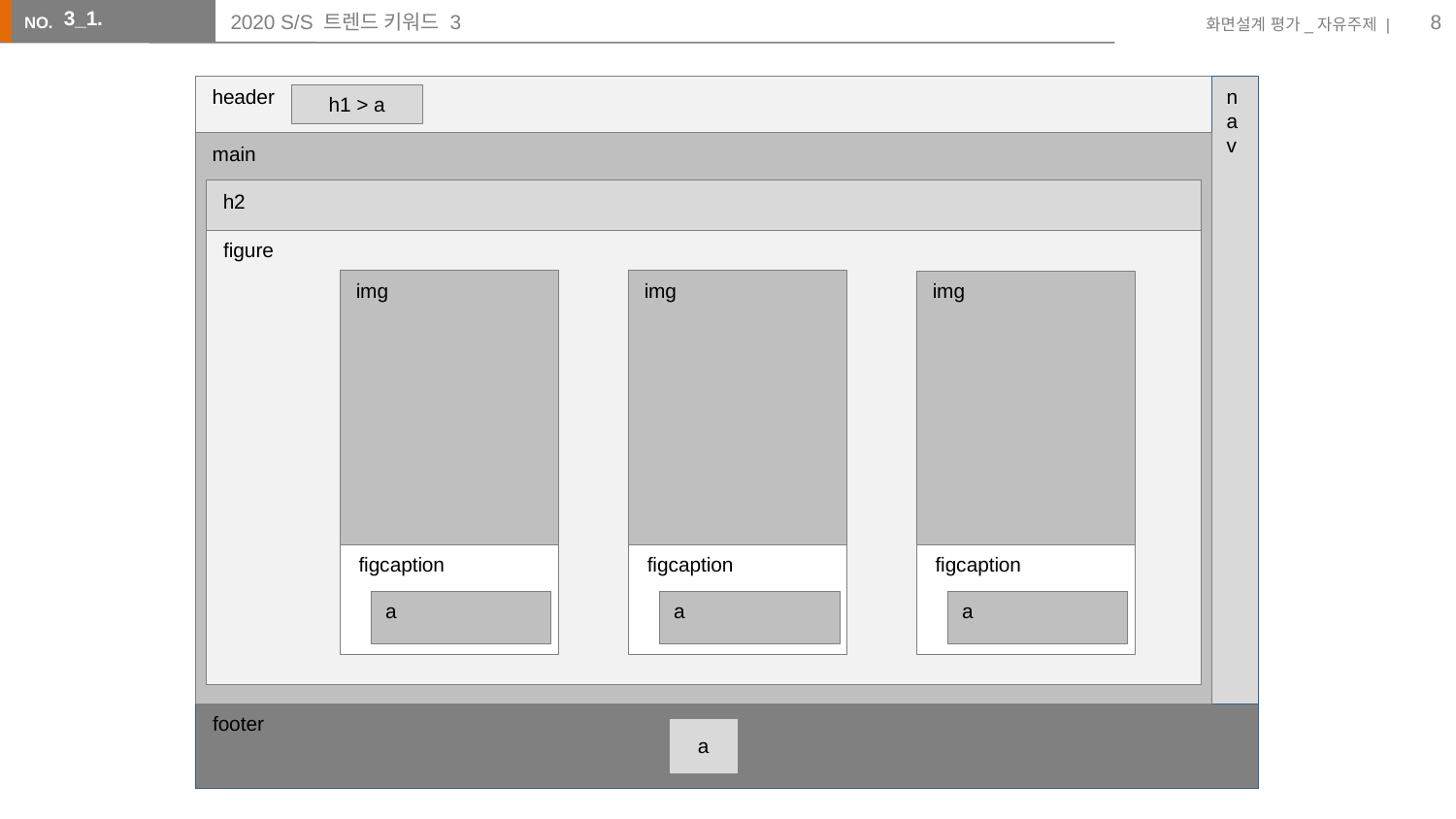

8
3_1.
# 2020 S/S 트렌드 키워드 3

header
nav

h1 > a

main

h2

figure

img
img

img
figcaption

figcaption

figcaption

a

a

a
footer

a